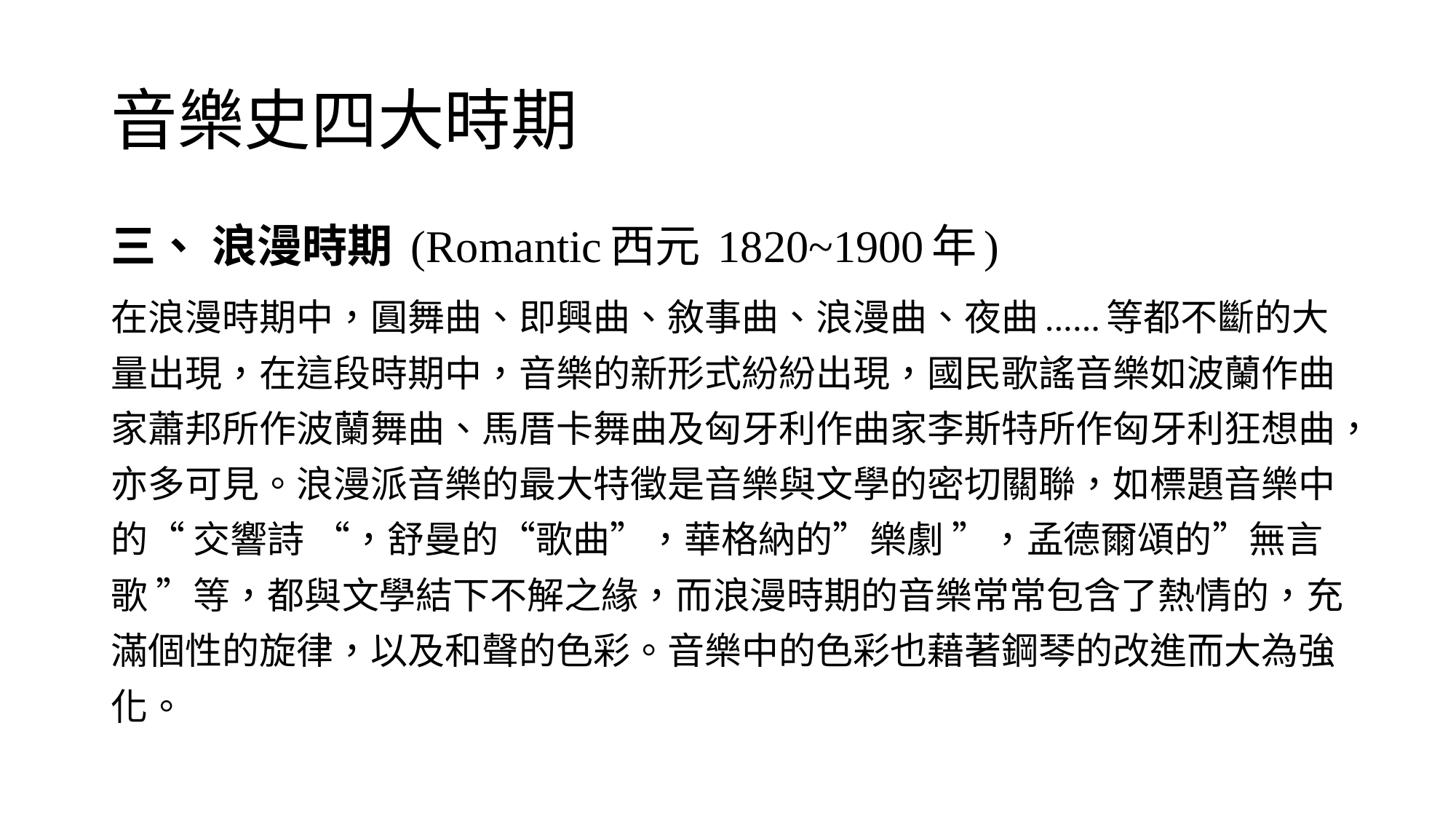

# 音樂史四大時期
三、 浪漫時期 (Romantic西元 1820~1900年)
在浪漫時期中，圓舞曲、即興曲、敘事曲、浪漫曲、夜曲......等都不斷的大量出現，在這段時期中，音樂的新形式紛紛出現，國民歌謠音樂如波蘭作曲家蕭邦所作波蘭舞曲、馬厝卡舞曲及匈牙利作曲家李斯特所作匈牙利狂想曲，亦多可見。浪漫派音樂的最大特徵是音樂與文學的密切關聯，如標題音樂中的“ 交響詩 “，舒曼的“歌曲”，華格納的”樂劇 ”，孟德爾頌的”無言歌 ”等，都與文學結下不解之緣，而浪漫時期的音樂常常包含了熱情的，充滿個性的旋律，以及和聲的色彩。音樂中的色彩也藉著鋼琴的改進而大為強化。